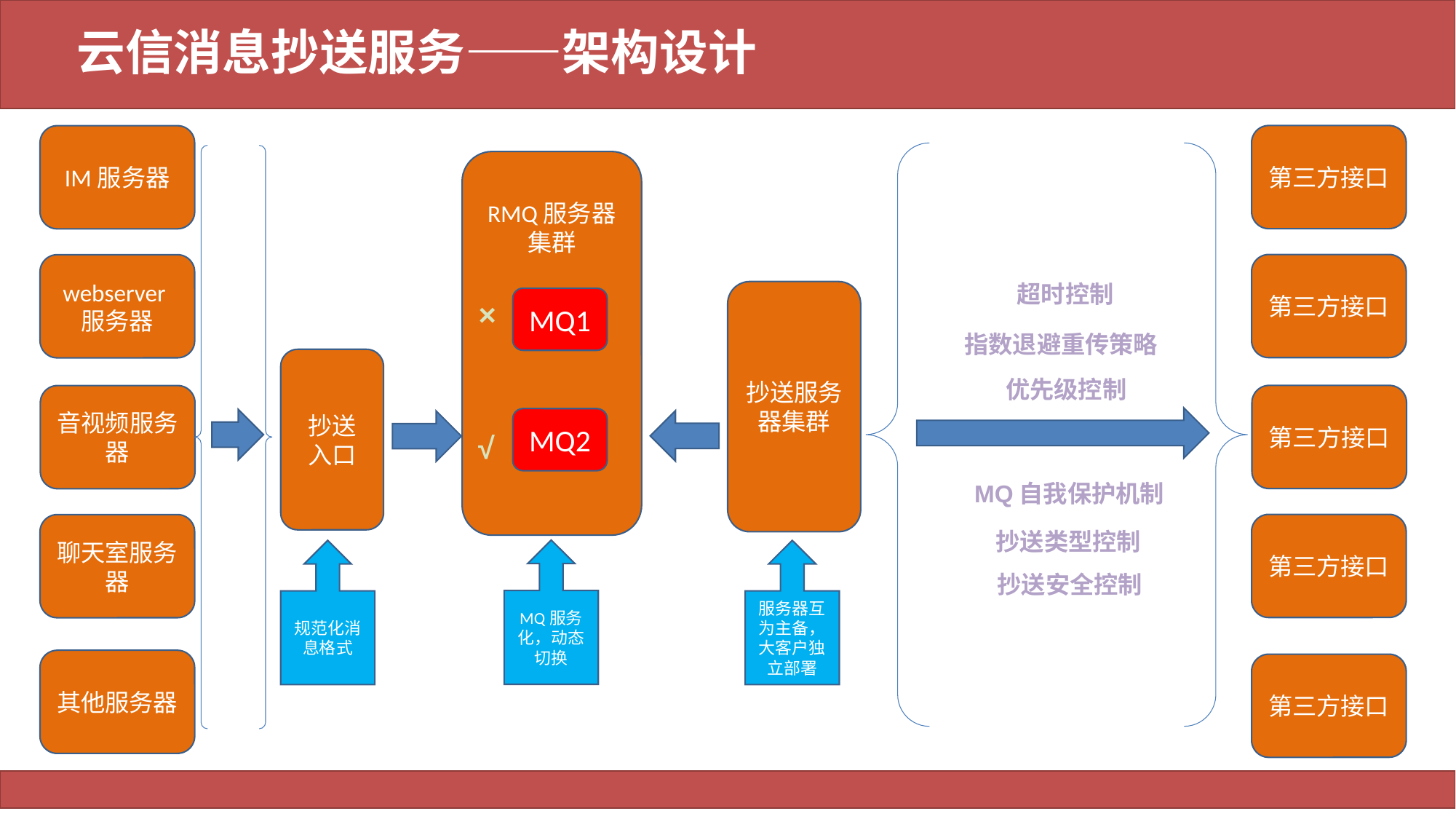

# 云信消息抄送服务——架构设计
第三方接口
IM服务器

RMQ服务器集群

第三方接口
webserver服务器
超时控制
抄送服务器集群

MQ1
×
指数退避重传策略
抄送入口
优先级控制
第三方接口
音视频服务器

MQ2

√
MQ自我保护机制
第三方接口
聊天室服务器
 抄送类型控制
MQ服务化，动态切换
规范化消息格式
服务器互为主备，大客户独立部署
抄送安全控制
其他服务器
第三方接口